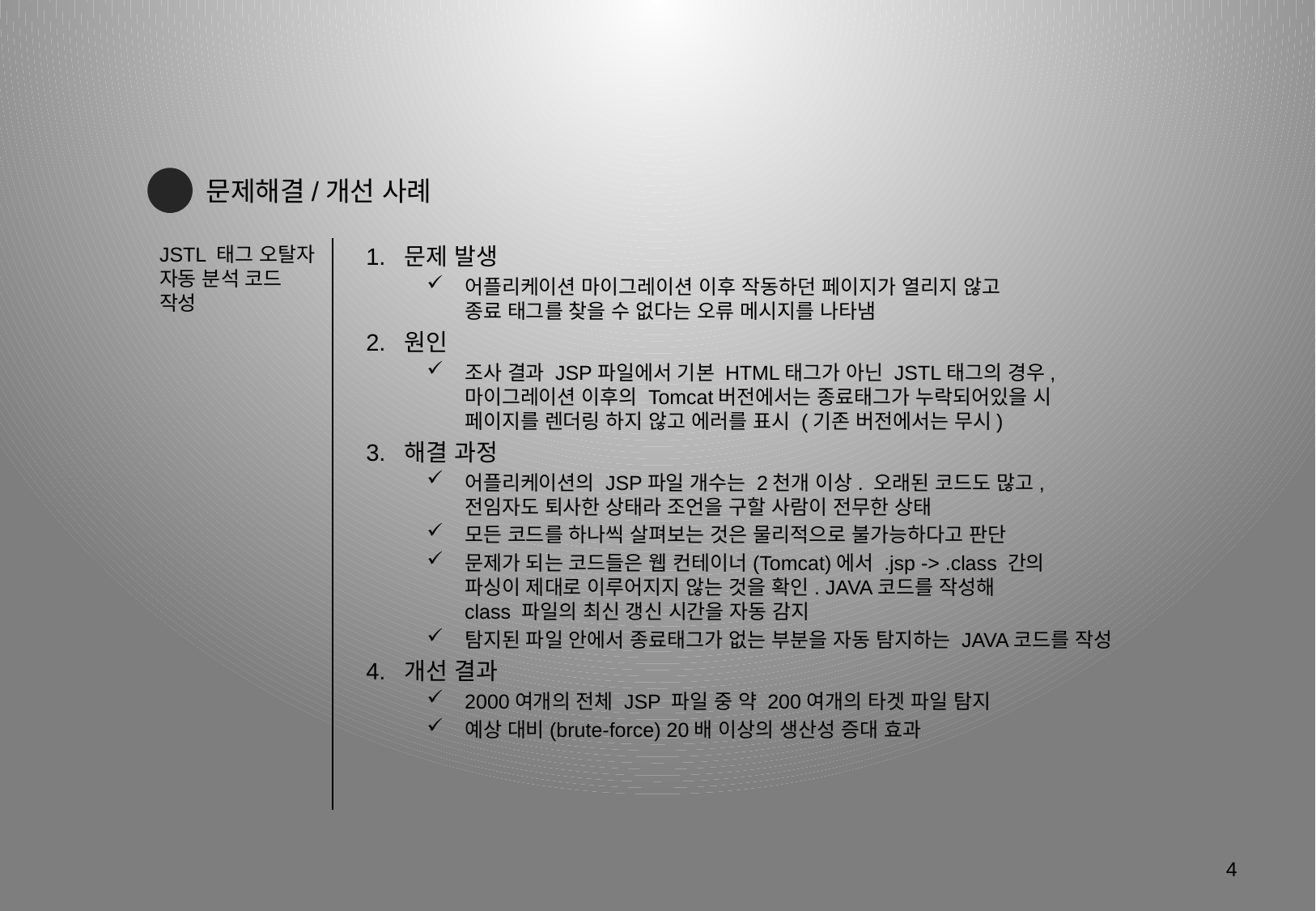

문제해결/개선 사례
JSTL 태그 오탈자
자동 분석 코드 작성
문제 발생
어플리케이션 마이그레이션 이후 작동하던 페이지가 열리지 않고
종료 태그를 찾을 수 없다는 오류 메시지를 나타냄
원인
조사 결과 JSP파일에서 기본 HTML태그가 아닌 JSTL태그의 경우,
마이그레이션 이후의 Tomcat버전에서는 종료태그가 누락되어있을 시
페이지를 렌더링 하지 않고 에러를 표시 (기존 버전에서는 무시)
해결 과정
어플리케이션의 JSP파일 개수는 2천개 이상. 오래된 코드도 많고,
전임자도 퇴사한 상태라 조언을 구할 사람이 전무한 상태
모든 코드를 하나씩 살펴보는 것은 물리적으로 불가능하다고 판단
문제가 되는 코드들은 웹 컨테이너(Tomcat)에서 .jsp -> .class 간의
파싱이 제대로 이루어지지 않는 것을 확인. JAVA코드를 작성해
class 파일의 최신 갱신 시간을 자동 감지
탐지된 파일 안에서 종료태그가 없는 부분을 자동 탐지하는 JAVA코드를 작성
개선 결과
2000여개의 전체 JSP 파일 중 약 200여개의 타겟 파일 탐지
예상 대비(brute-force) 20배 이상의 생산성 증대 효과
4